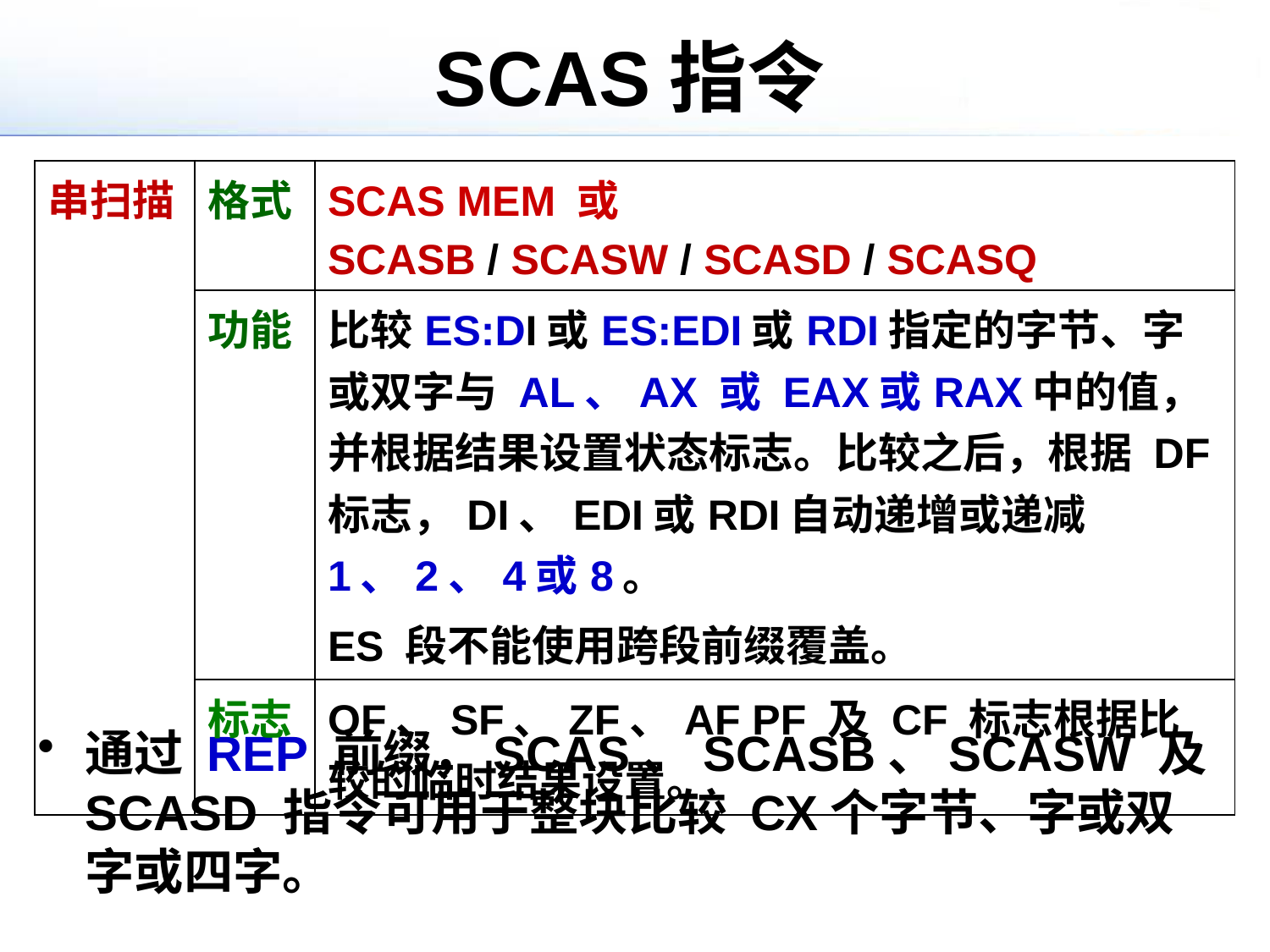

# SCAS指令
| 串扫描 | 格式 | SCAS MEM 或 SCASB / SCASW / SCASD / SCASQ |
| --- | --- | --- |
|  | 功能 | 比较ES:DI或ES:EDI或RDI指定的字节、字或双字与 AL、AX 或 EAX或RAX中的值，并根据结果设置状态标志。比较之后，根据 DF 标志，DI、EDI或RDI自动递增或递减1、2、4或8。 ES 段不能使用跨段前缀覆盖。 |
|  | 标志 | OF、SF、ZF、AF PF 及 CF 标志根据比较的临时结果设置。 |
通过 REP 前缀，SCAS、SCASB、SCASW 及 SCASD 指令可用于整块比较 CX个字节、字或双字或四字。